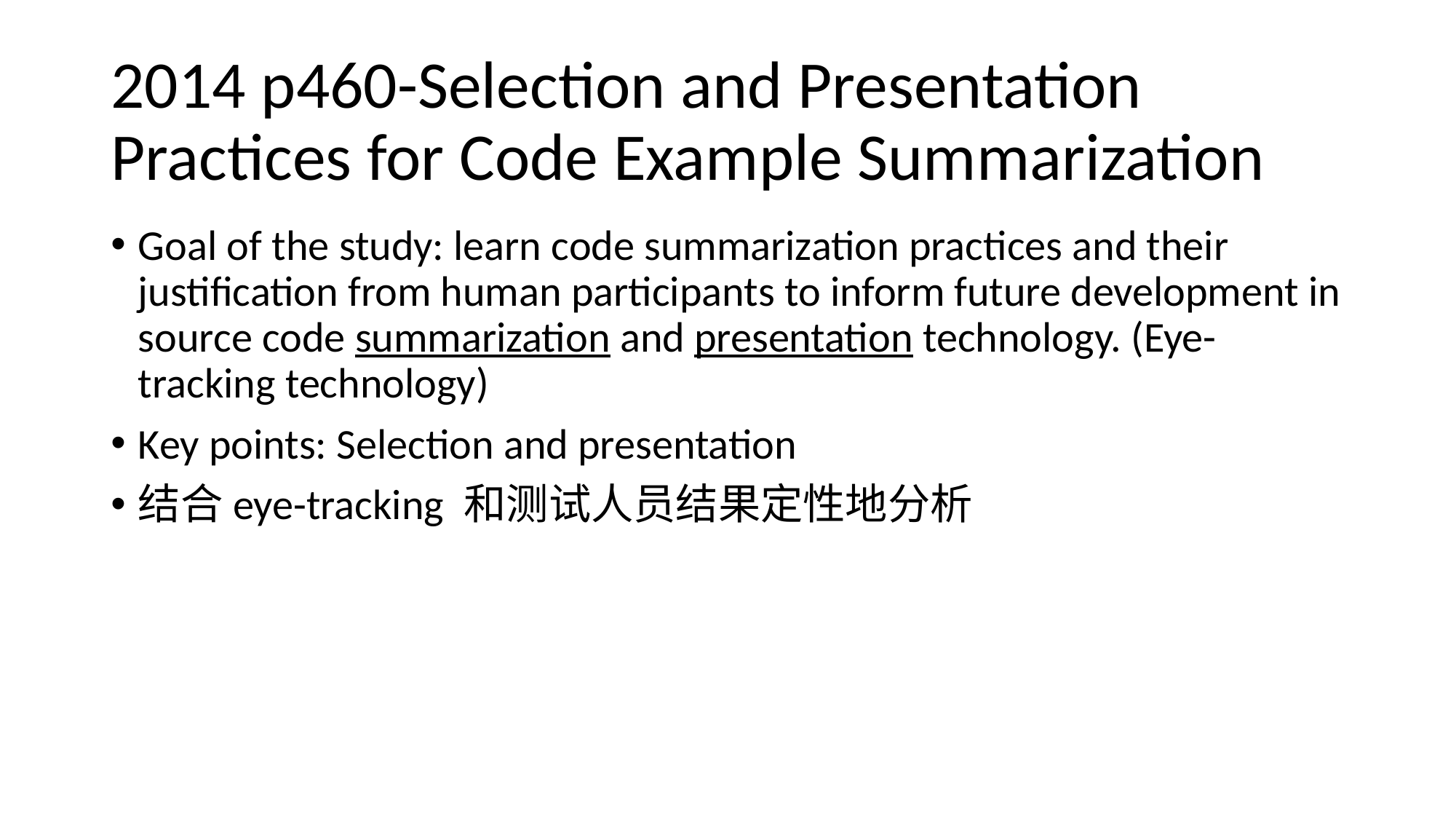

# 2014 p460-Selection and Presentation Practices for Code Example Summarization
Goal of the study: learn code summarization practices and their justification from human participants to inform future development in source code summarization and presentation technology. (Eye-tracking technology)
Key points: Selection and presentation
结合eye-tracking 和测试人员结果定性地分析